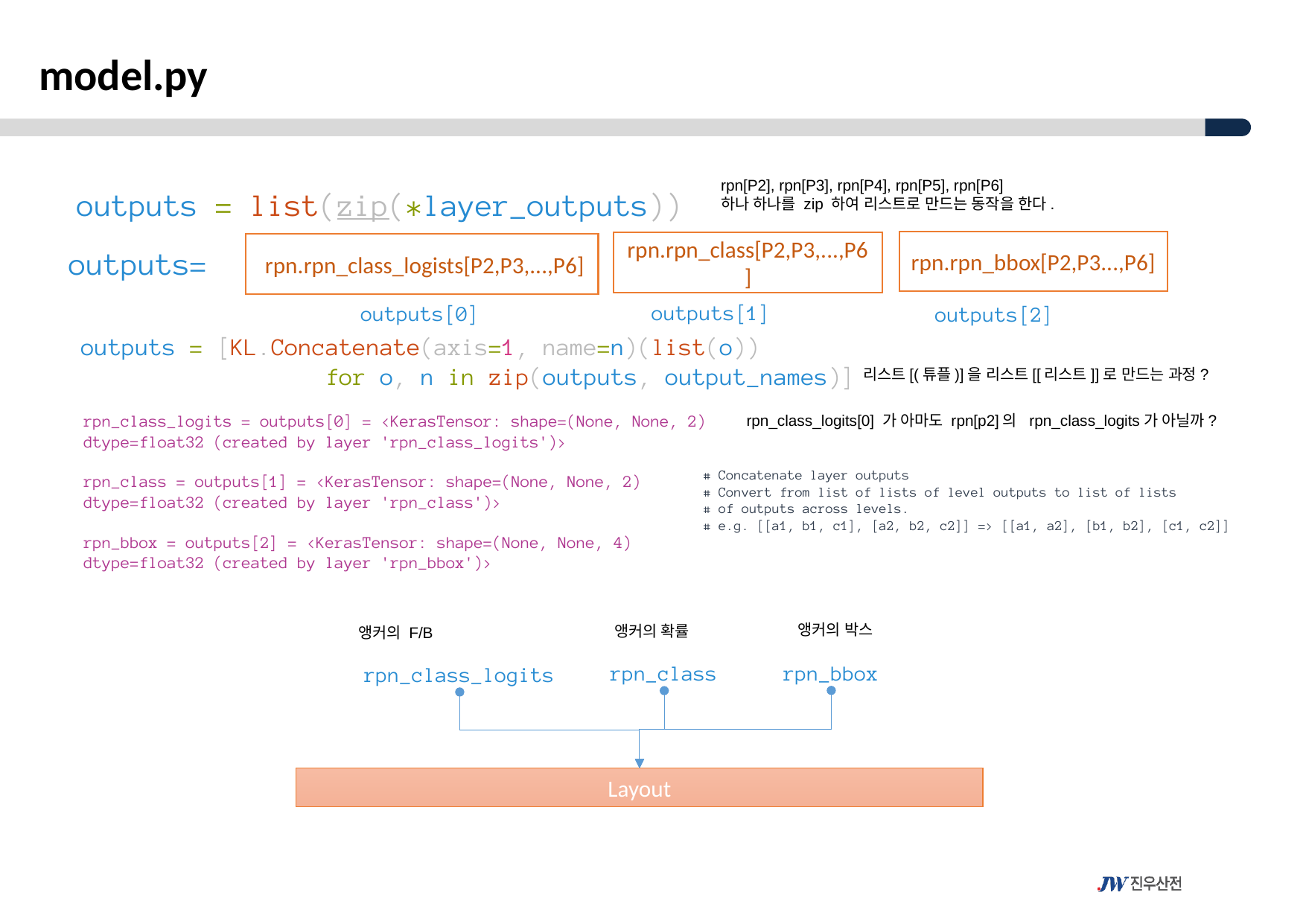

model.py
rpn[P2], rpn[P3], rpn[P4], rpn[P5], rpn[P6]
하나 하나를 zip 하여 리스트로 만드는 동작을 한다.
outputs = list(zip(*layer_outputs))
rpn.rpn_bbox[P2,P3...,P6]
rpn.rpn_class[P2,P3,...,P6]
 rpn.rpn_class_logists[P2,P3,...,P6]
outputs=
outputs[1]
outputs[0]
outputs[2]
 outputs = [KL.Concatenate(axis=1, name=n)(list(o))
                   for o, n in zip(outputs, output_names)]
리스트[(튜플)]을 리스트[[리스트]]로 만드는 과정?
rpn_class_logits = outputs[0] = <KerasTensor: shape=(None, None, 2) dtype=float32 (created by layer 'rpn_class_logits')>
rpn_class_logits[0] 가 아마도 rpn[p2]의  rpn_class_logits가 아닐까?
 # Concatenate layer outputs
 # Convert from list of lists of level outputs to list of lists
 # of outputs across levels.
 # e.g. [[a1, b1, c1], [a2, b2, c2]] => [[a1, a2], [b1, b2], [c1, c2]]
rpn_class = outputs[1] = <KerasTensor: shape=(None, None, 2) dtype=float32 (created by layer 'rpn_class')>
rpn_bbox = outputs[2] = <KerasTensor: shape=(None, None, 4) dtype=float32 (created by layer 'rpn_bbox')>
앵커의 박스
앵커의 확률
앵커의 F/B
rpn_bbox
rpn_class
rpn_class_logits
Layout